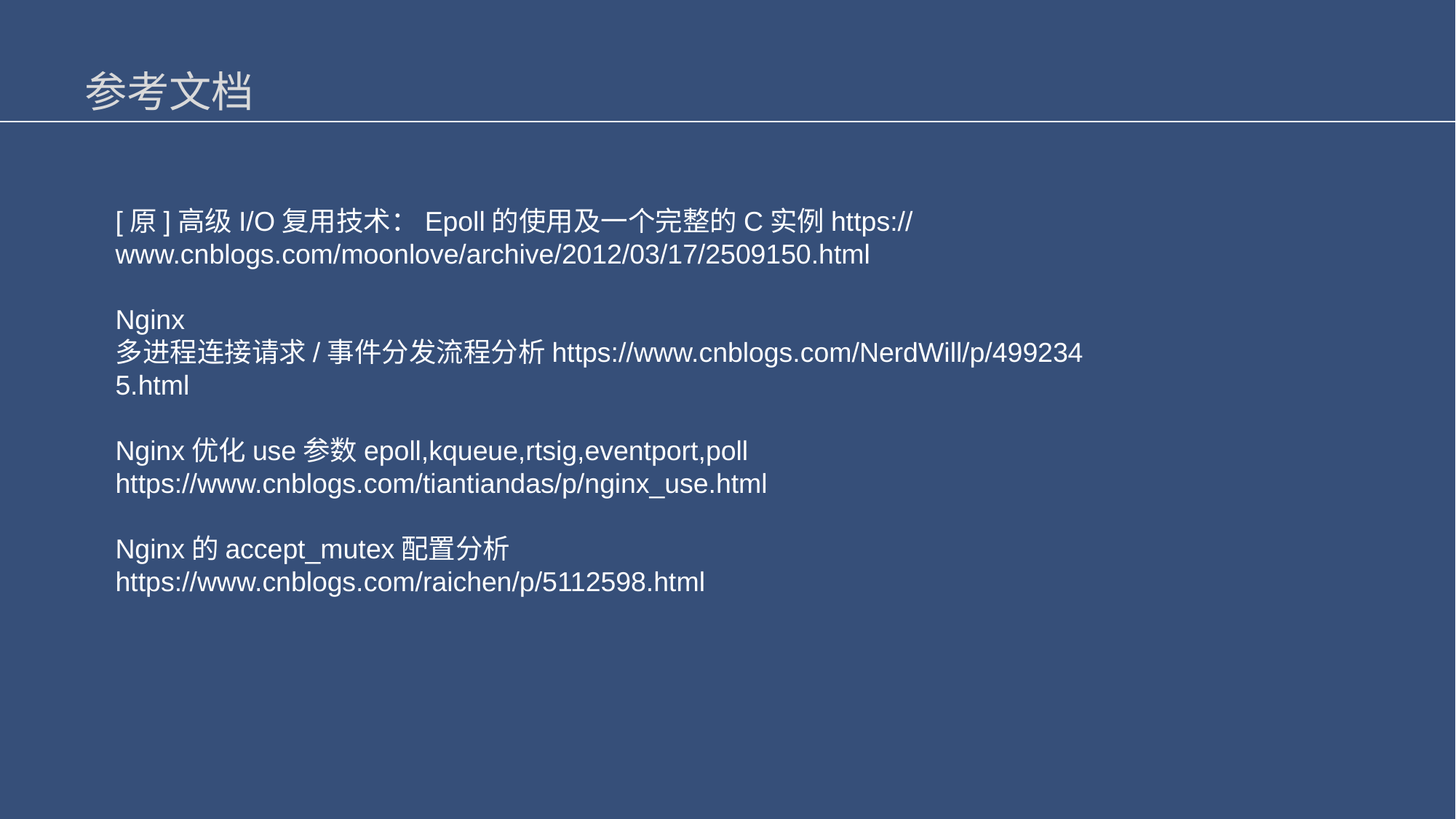

参考文档
[原]高级I/O复用技术：Epoll的使用及一个完整的C实例https://www.cnblogs.com/moonlove/archive/2012/03/17/2509150.html

Nginx 多进程连接请求/事件分发流程分析https://www.cnblogs.com/NerdWill/p/4992345.html

Nginx优化use参数epoll,kqueue,rtsig,eventport,poll
https://www.cnblogs.com/tiantiandas/p/nginx_use.html

Nginx的accept_mutex配置分析
https://www.cnblogs.com/raichen/p/5112598.html